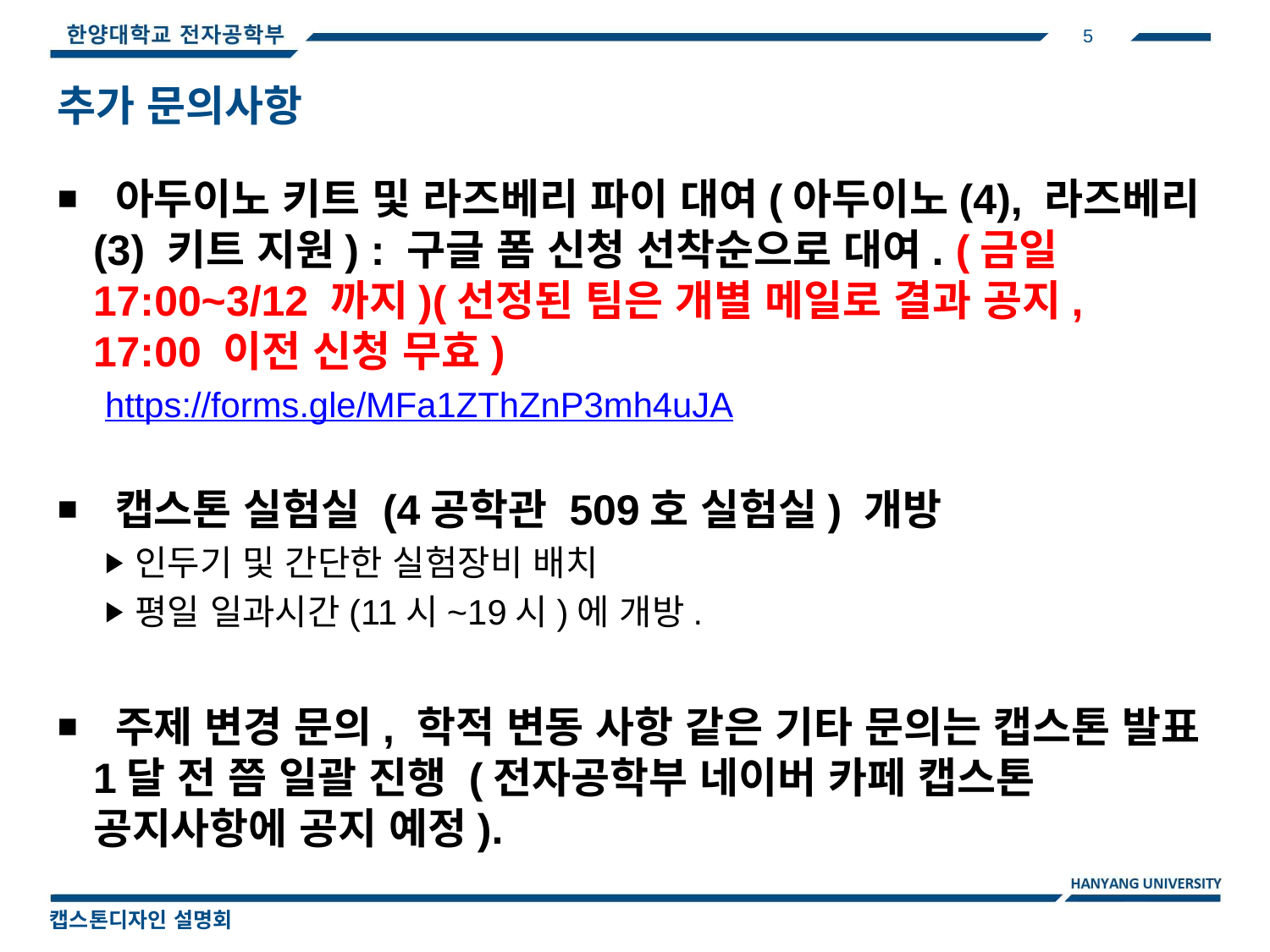

5
추가 문의사항
 아두이노 키트 및 라즈베리 파이 대여(아두이노(4), 라즈베리(3) 키트 지원) : 구글 폼 신청 선착순으로 대여. (금일 17:00~3/12 까지)(선정된 팀은 개별 메일로 결과 공지, 17:00 이전 신청 무효)
https://forms.gle/MFa1ZThZnP3mh4uJA

 캡스톤 실험실 (4공학관 509호 실험실) 개방
인두기 및 간단한 실험장비 배치
평일 일과시간(11시~19시)에 개방.

 주제 변경 문의, 학적 변동 사항 같은 기타 문의는 캡스톤 발표 1달 전 쯤 일괄 진행 (전자공학부 네이버 카페 캡스톤 공지사항에 공지 예정).